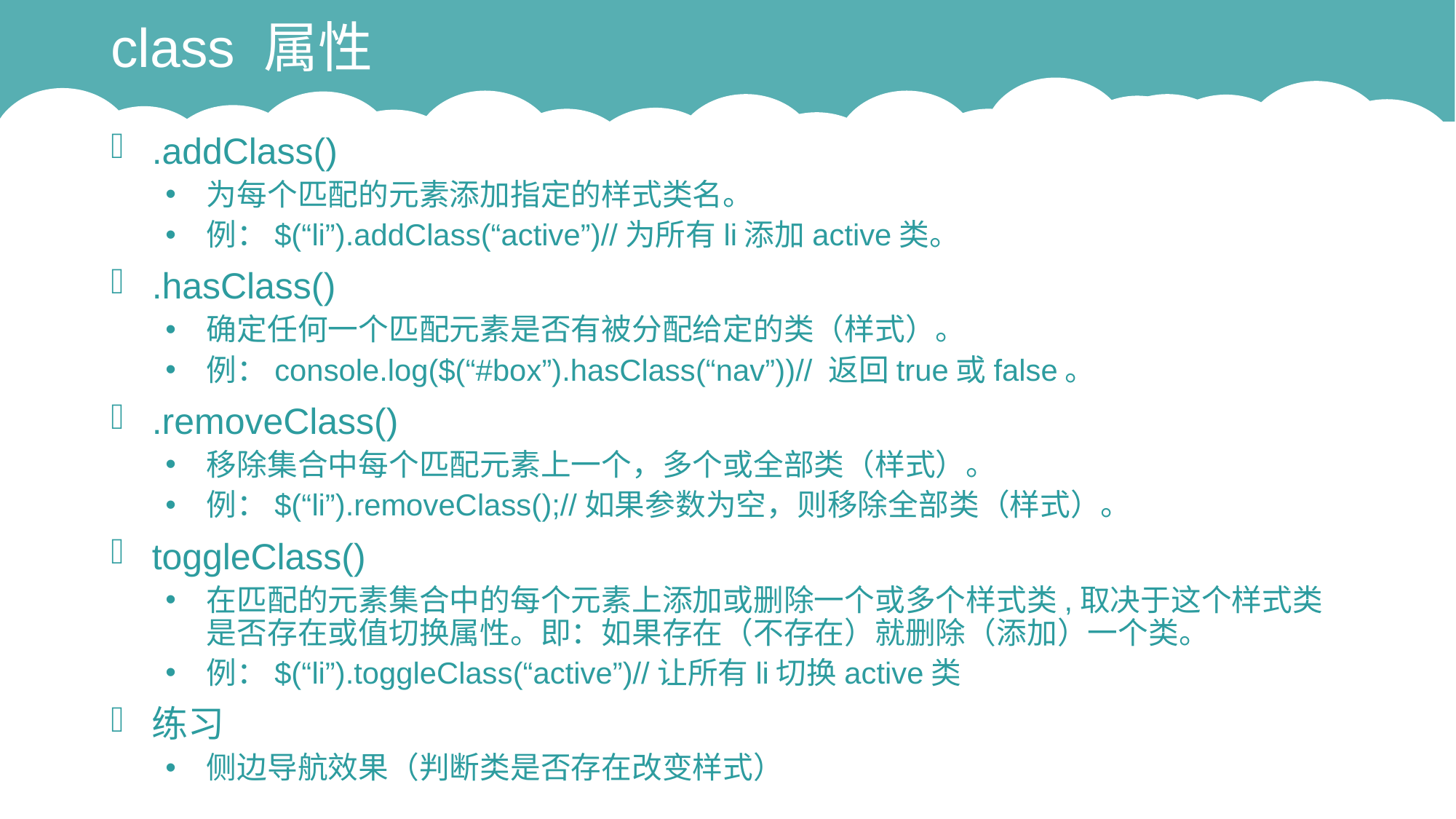

# class 属性
.addClass()
为每个匹配的元素添加指定的样式类名。
例：$(“li”).addClass(“active”)//为所有li添加active类。
.hasClass()
确定任何一个匹配元素是否有被分配给定的类（样式）。
例：console.log($(“#box”).hasClass(“nav”))// 返回true或false。
.removeClass()
移除集合中每个匹配元素上一个，多个或全部类（样式）。
例：$(“li”).removeClass();//如果参数为空，则移除全部类（样式）。
toggleClass()
在匹配的元素集合中的每个元素上添加或删除一个或多个样式类,取决于这个样式类是否存在或值切换属性。即：如果存在（不存在）就删除（添加）一个类。
例：$(“li”).toggleClass(“active”)//让所有li切换active类
练习
侧边导航效果（判断类是否存在改变样式）